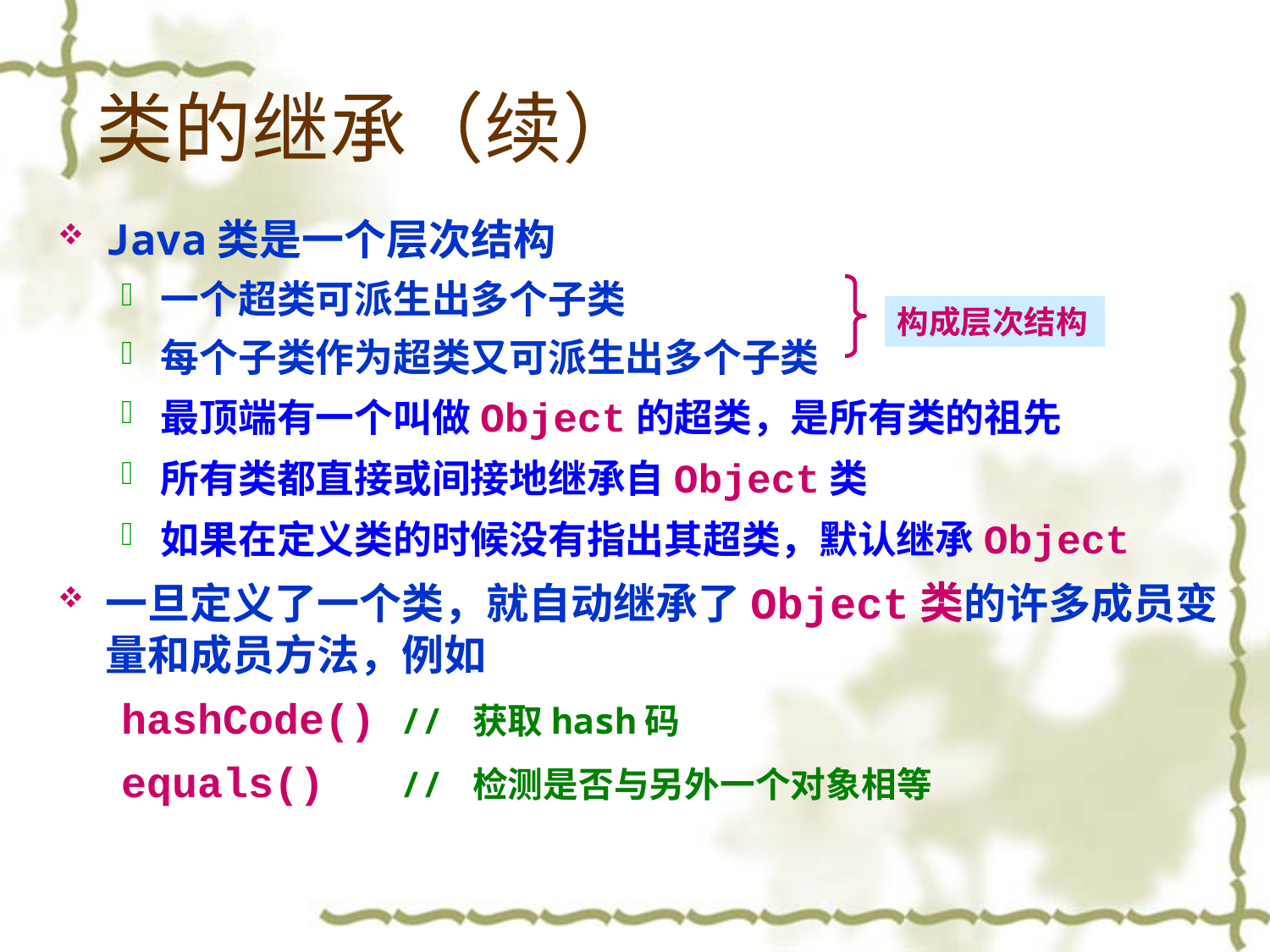

# 类的继承（续）
Java类是一个层次结构
一个超类可派生出多个子类
每个子类作为超类又可派生出多个子类
最顶端有一个叫做Object的超类，是所有类的祖先
所有类都直接或间接地继承自Object类
如果在定义类的时候没有指出其超类，默认继承Object
一旦定义了一个类，就自动继承了Object类的许多成员变量和成员方法，例如
hashCode() // 获取hash码
equals()   // 检测是否与另外一个对象相等

构成层次结构